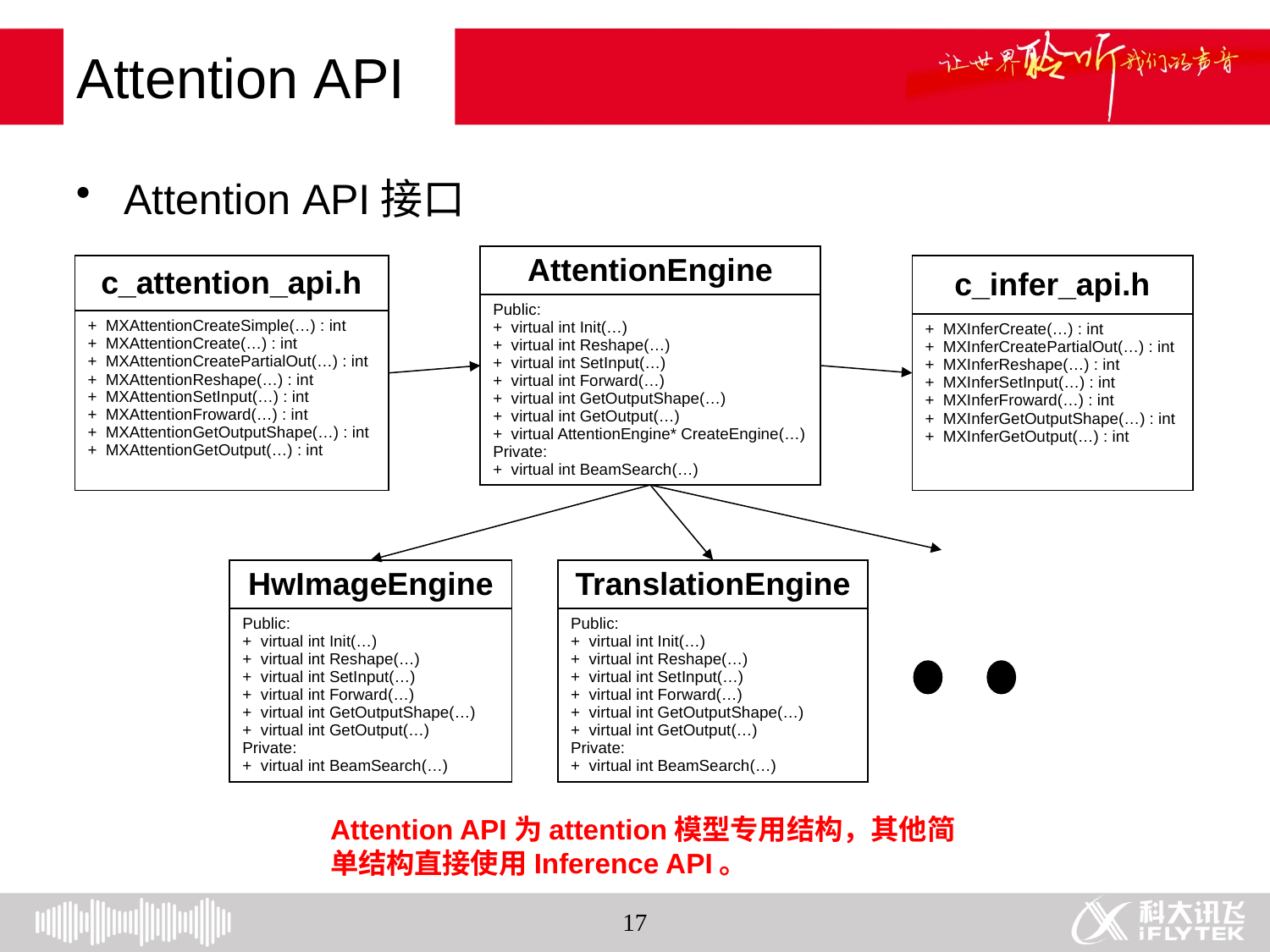

# Attention API
Attention API接口
| AttentionEngine |
| --- |
| Public: + virtual int Init(…) + virtual int Reshape(…) + virtual int SetInput(…) + virtual int Forward(…) + virtual int GetOutputShape(…) + virtual int GetOutput(…) + virtual AttentionEngine\* CreateEngine(…) Private: + virtual int BeamSearch(…) |
| c\_attention\_api.h |
| --- |
| + MXAttentionCreateSimple(…) : int + MXAttentionCreate(…) : int + MXAttentionCreatePartialOut(…) : int + MXAttentionReshape(…) : int + MXAttentionSetInput(…) : int + MXAttentionFroward(…) : int + MXAttentionGetOutputShape(…) : int + MXAttentionGetOutput(…) : int |
| c\_infer\_api.h |
| --- |
| + MXInferCreate(…) : int + MXInferCreatePartialOut(…) : int + MXInferReshape(…) : int + MXInferSetInput(…) : int + MXInferFroward(…) : int + MXInferGetOutputShape(…) : int + MXInferGetOutput(…) : int |
| HwImageEngine |
| --- |
| Public: + virtual int Init(…) + virtual int Reshape(…) + virtual int SetInput(…) + virtual int Forward(…) + virtual int GetOutputShape(…) + virtual int GetOutput(…) Private: + virtual int BeamSearch(…) |
| TranslationEngine |
| --- |
| Public: + virtual int Init(…) + virtual int Reshape(…) + virtual int SetInput(…) + virtual int Forward(…) + virtual int GetOutputShape(…) + virtual int GetOutput(…) Private: + virtual int BeamSearch(…) |

Attention API为attention模型专用结构，其他简单结构直接使用Inference API。
17